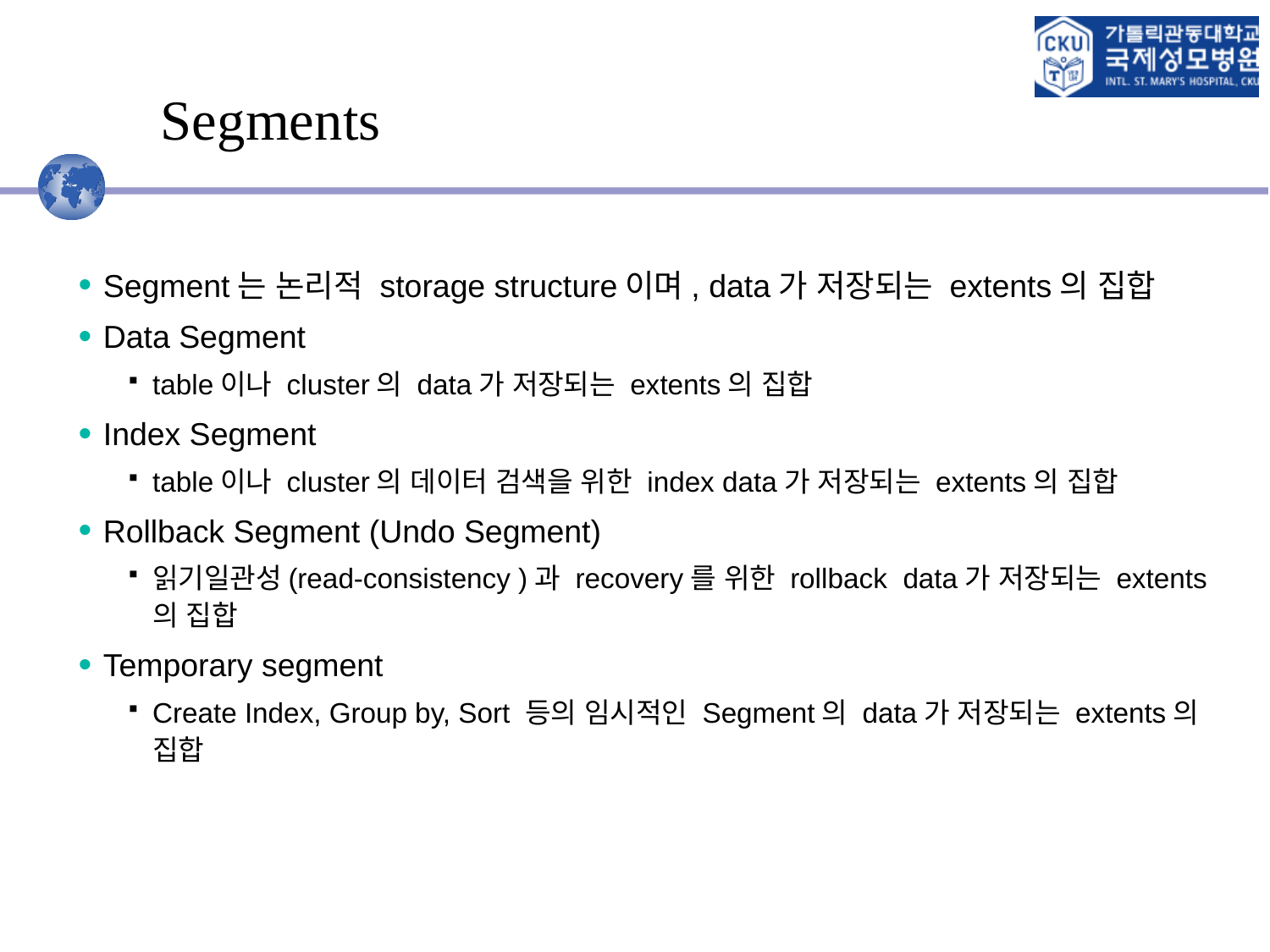

# Segments
Segment는 논리적 storage structure이며, data가 저장되는 extents의 집합
Data Segment
table이나 cluster의 data가 저장되는 extents의 집합
Index Segment
table이나 cluster의 데이터 검색을 위한 index data가 저장되는 extents의 집합
Rollback Segment (Undo Segment)
읽기일관성(read-consistency )과 recovery를 위한 rollback  data가 저장되는 extents의 집합
Temporary segment
Create Index, Group by, Sort 등의 임시적인 Segment의 data가 저장되는 extents의 집합